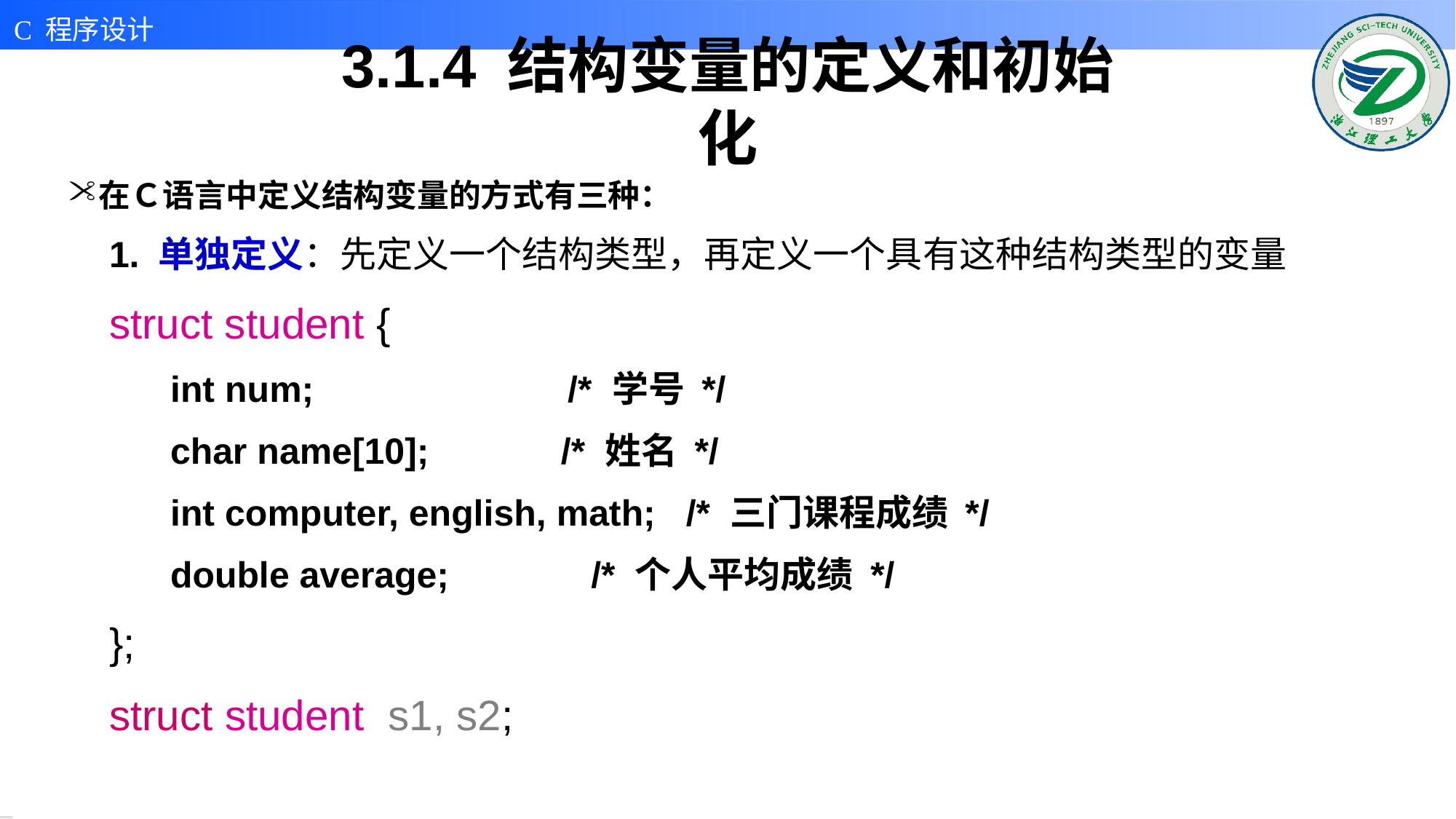

# 3.1.4 结构变量的定义和初始化
在Ｃ语言中定义结构变量的方式有三种：
1. 单独定义：先定义一个结构类型，再定义一个具有这种结构类型的变量
struct student {
  int num;                         /* 学号 */
  char name[10];             /* 姓名 */
  int computer, english, math;   /* 三门课程成绩 */
  double average;              /* 个人平均成绩 */
};
struct student  s1, s2;